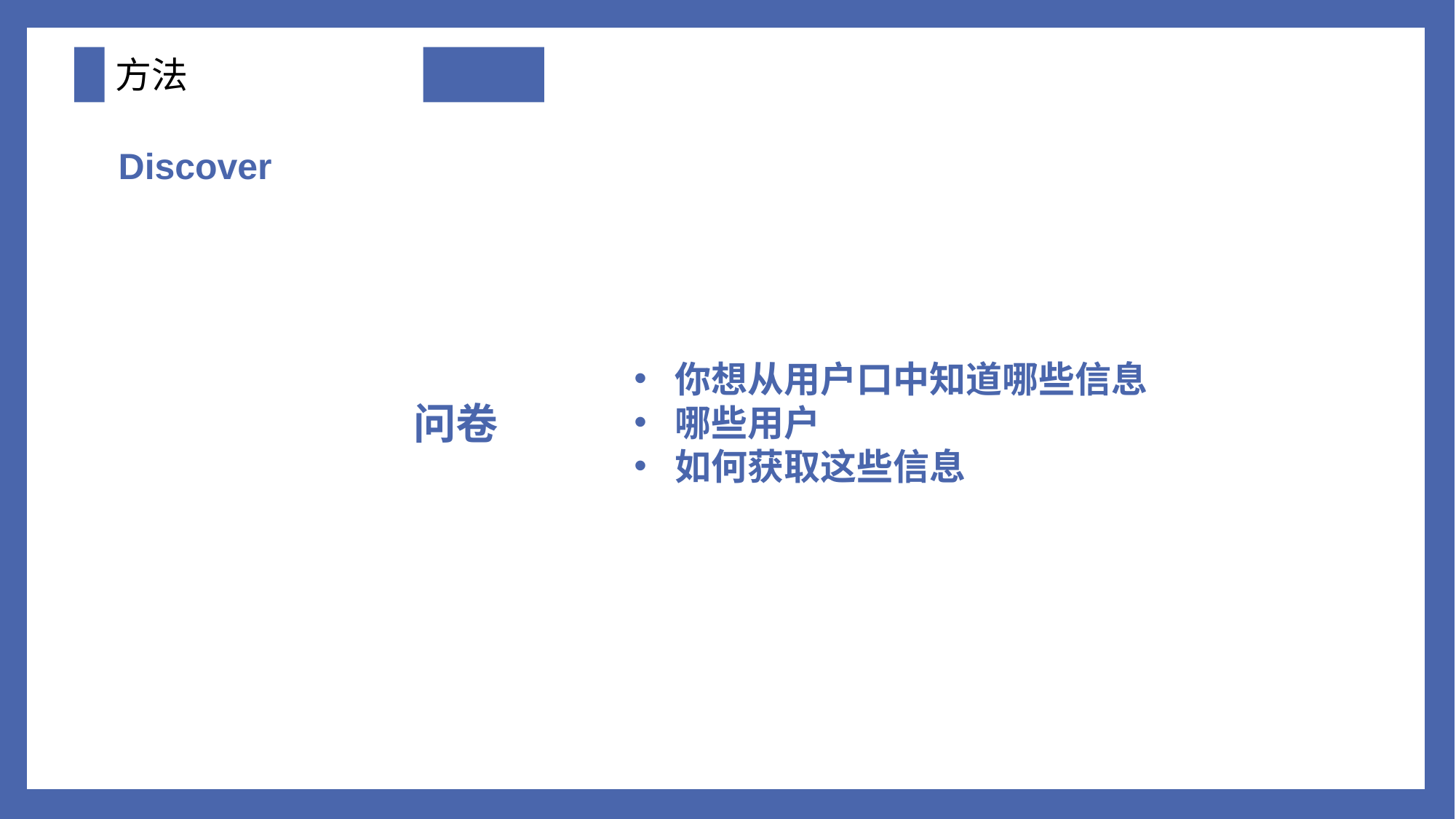

# 方法
Discover
你想从用户口中知道哪些信息
哪些用户
如何获取这些信息
问卷